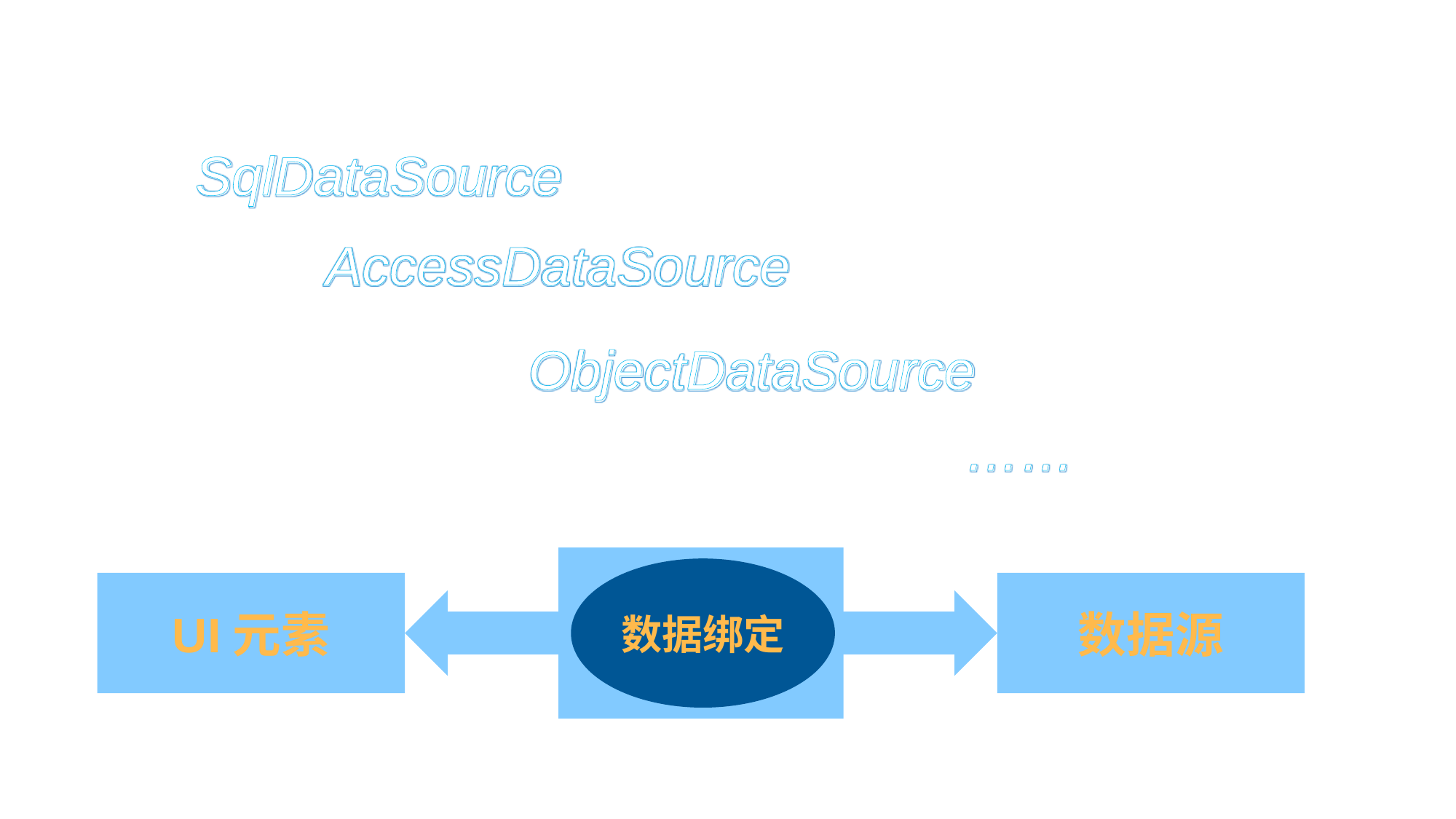

SqlDataSource
AccessDataSource
ObjectDataSource
……

数据绑定
UI元素
数据源